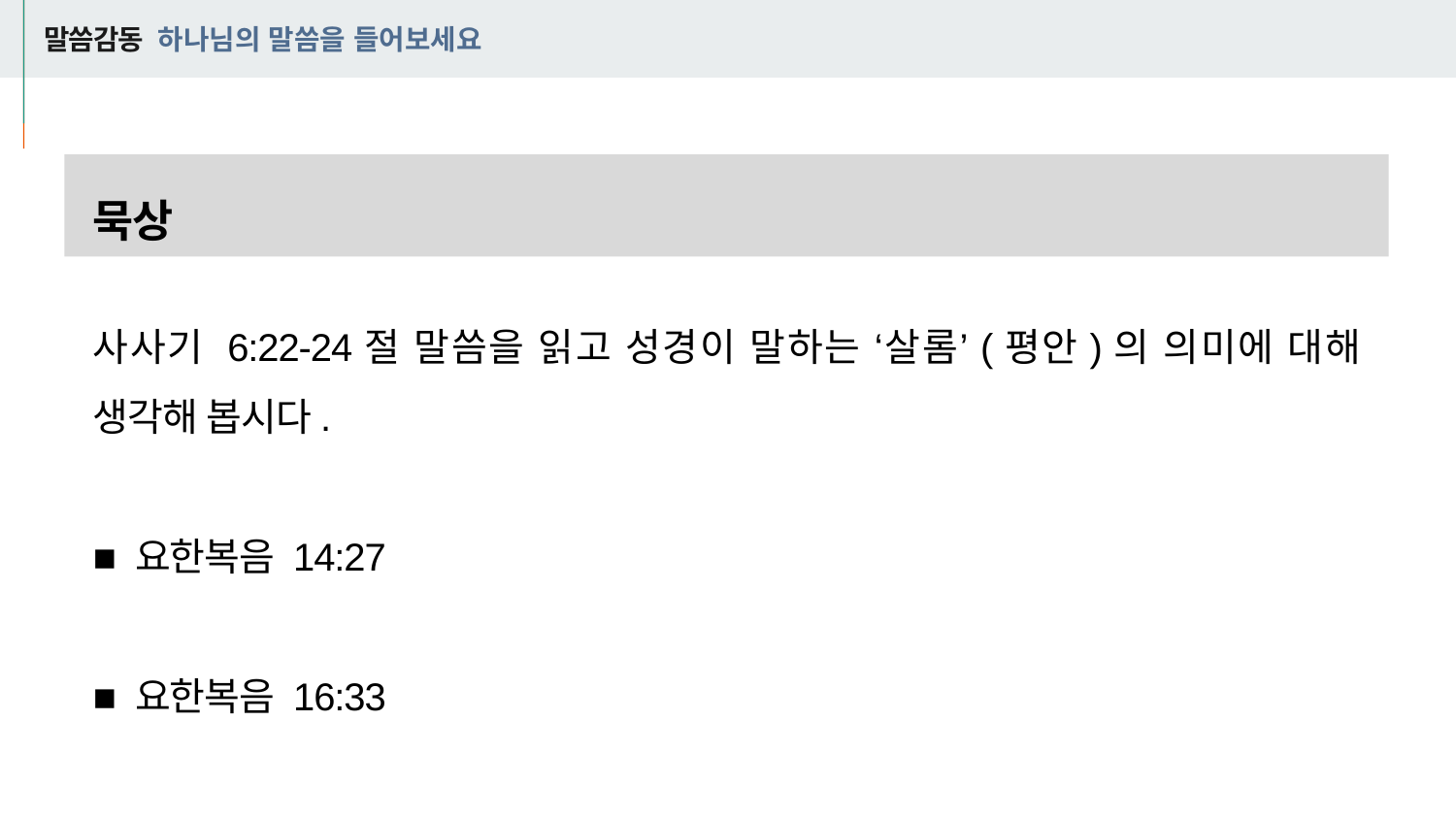

# 말씀감동  하나님의 말씀을 들어보세요
묵상
사사기 6:22-24절 말씀을 읽고 성경이 말하는 ‘살롬’(평안)의 의미에 대해 생각해 봅시다.

■ 요한복음 14:27

■ 요한복음 16:33